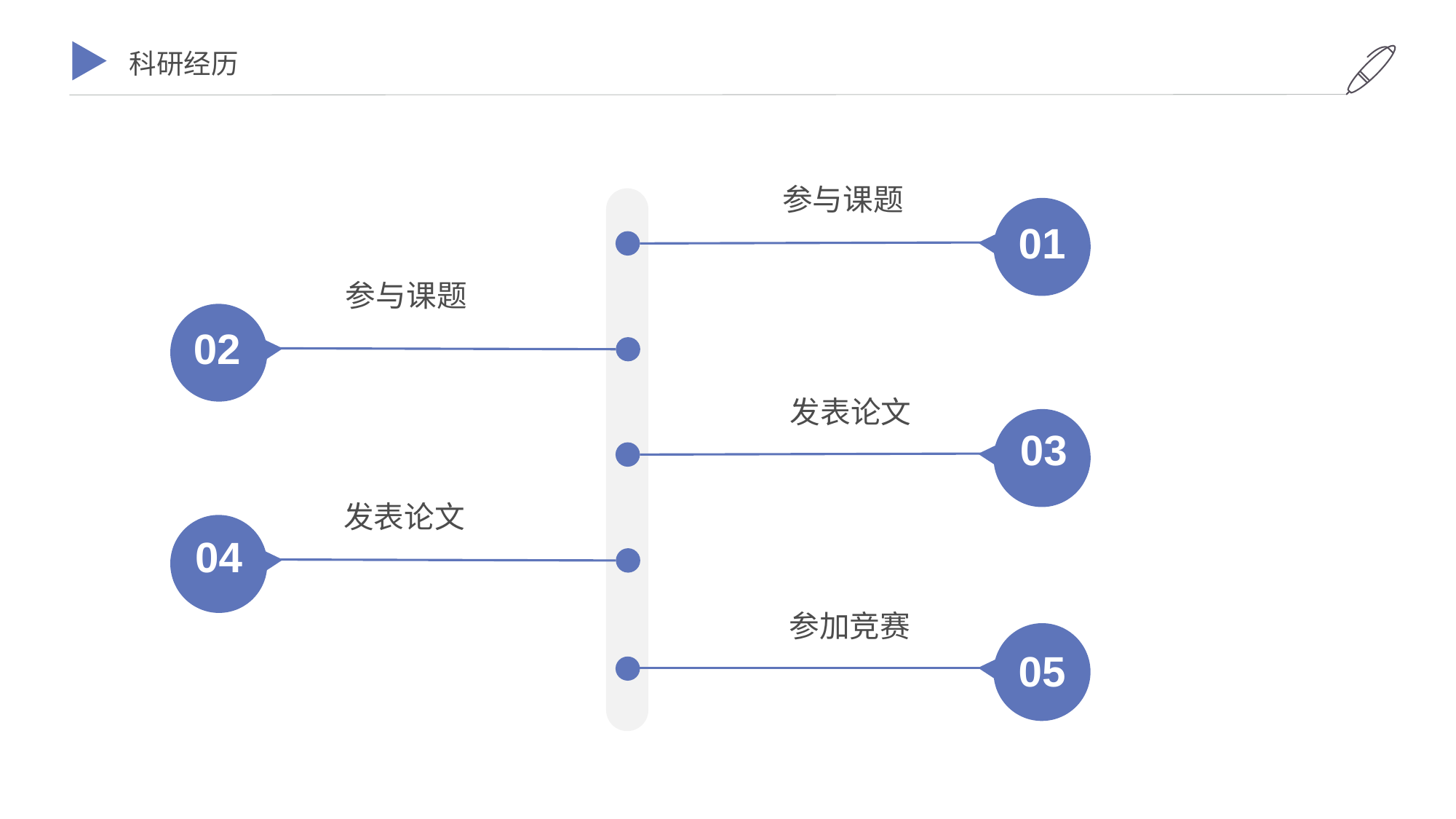

科研经历

参与课题

01

参与课题

02

发表论文

03

发表论文

04

参加竞赛

05